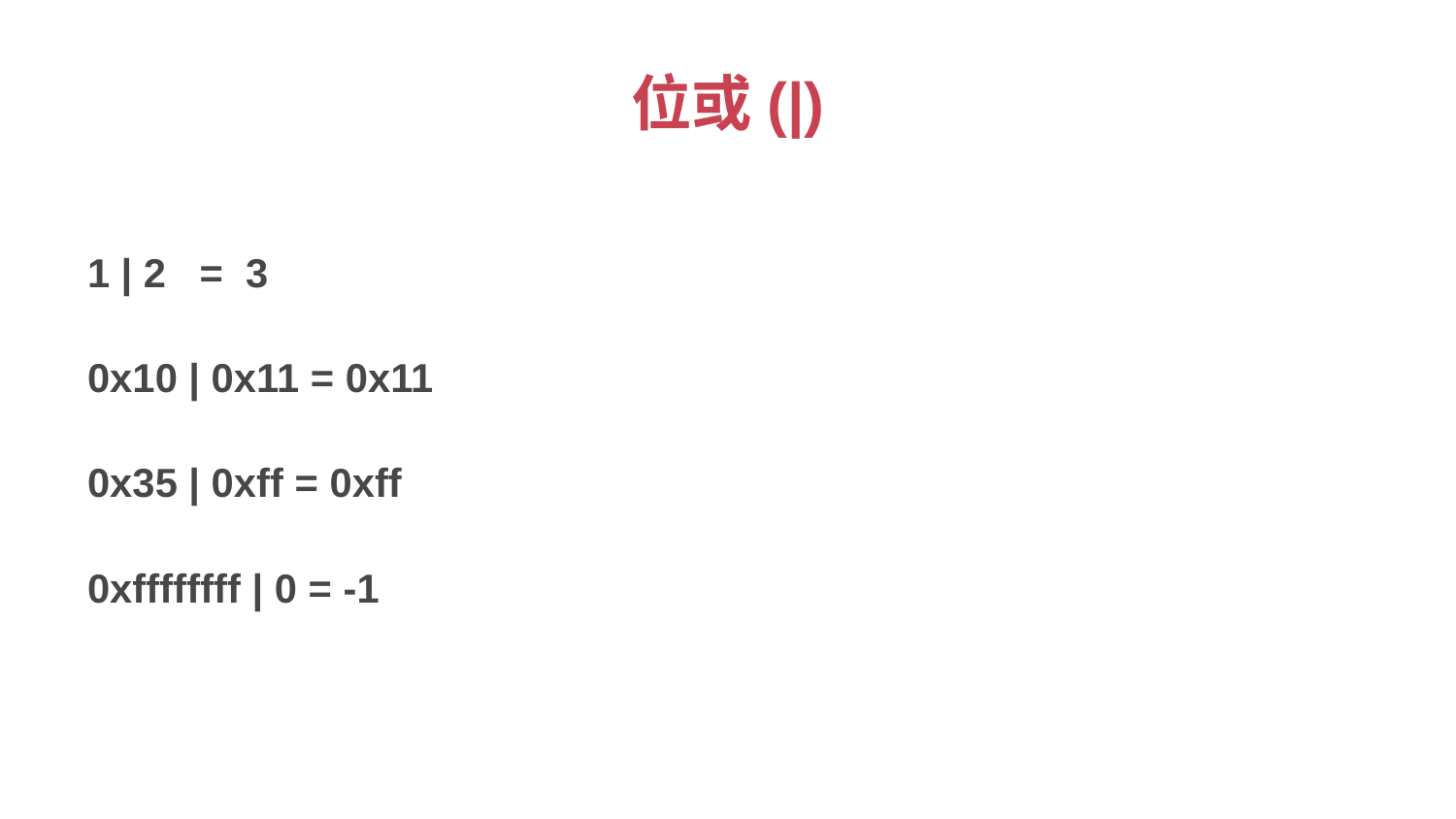

# 位或(|)
1 | 2   =  3
0x10 | 0x11 = 0x11
0x35 | 0xff = 0xff
0xffffffff | 0 = -1